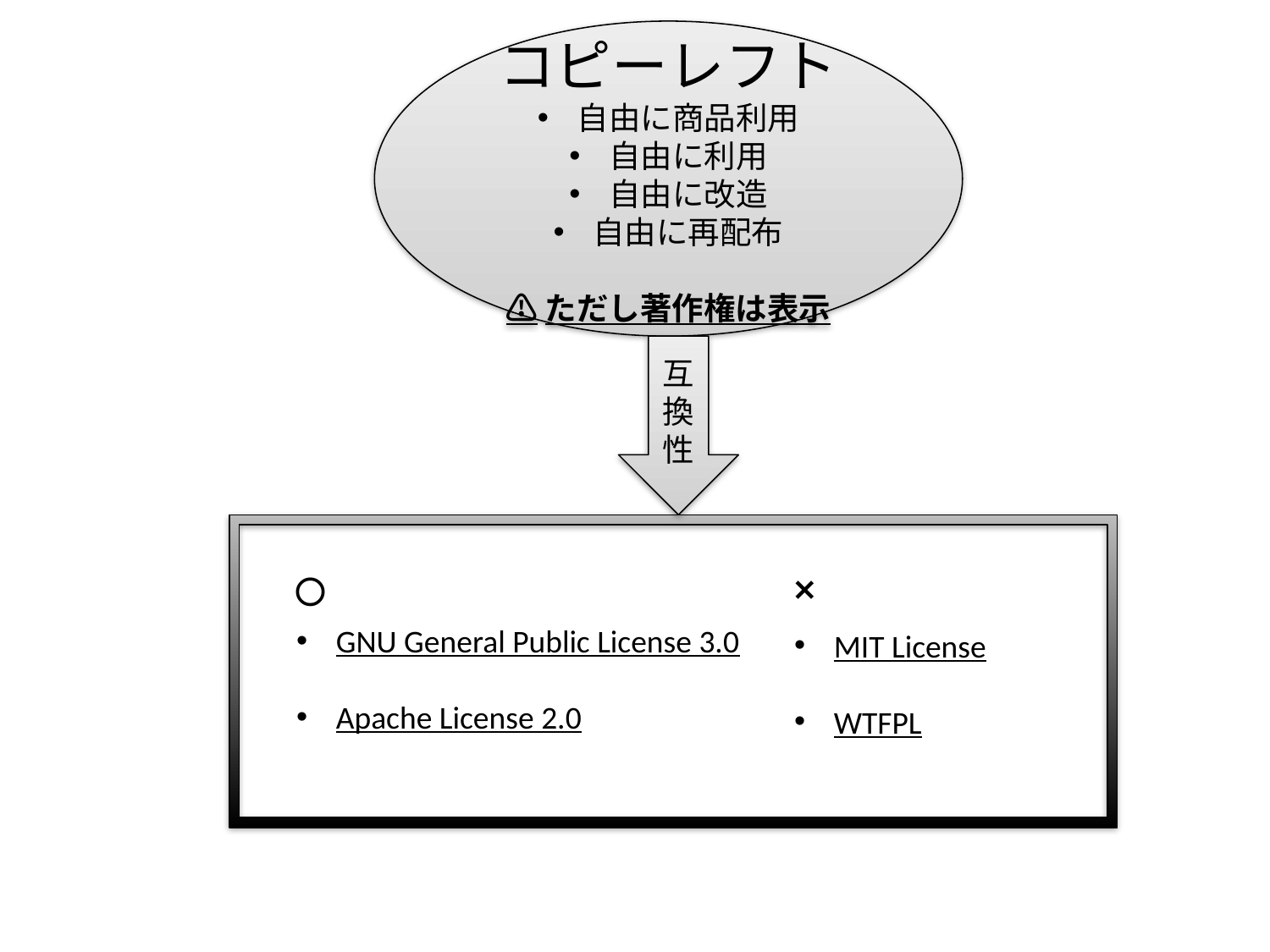

コピーレフト
自由に商品利用
自由に利用
自由に改造
自由に再配布

⚠︎ただし著作権は表示
互換性

⭕️
❌
GNU General Public License 3.0

Apache License 2.0
MIT License

WTFPL